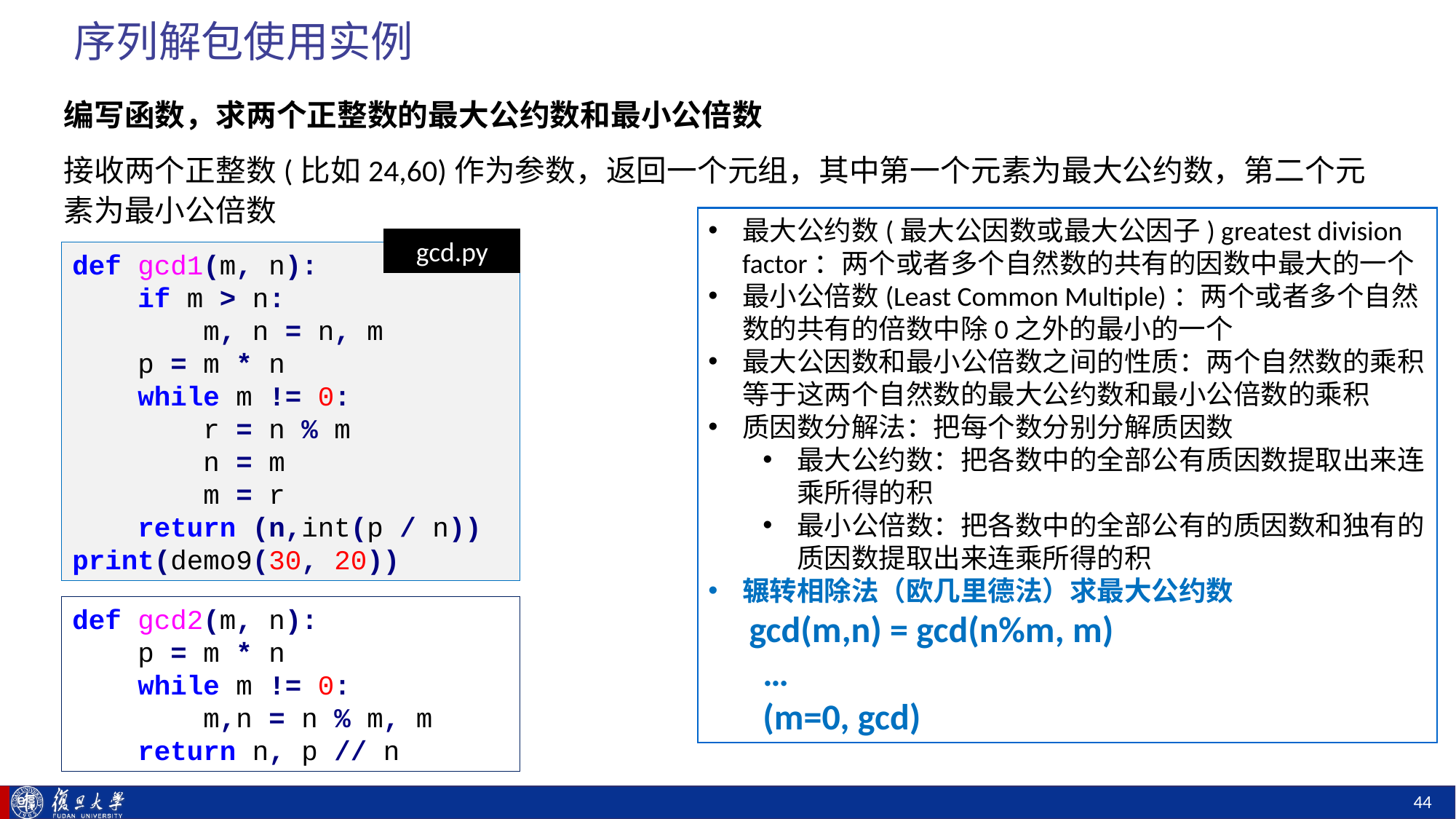

# 序列解包使用实例
编写函数，求两个正整数的最大公约数和最小公倍数
接收两个正整数(比如24,60)作为参数，返回一个元组，其中第一个元素为最大公约数，第二个元素为最小公倍数
最大公约数(最大公因数或最大公因子) greatest division factor：两个或者多个自然数的共有的因数中最大的一个
最小公倍数(Least Common Multiple)：两个或者多个自然数的共有的倍数中除0之外的最小的一个
最大公因数和最小公倍数之间的性质：两个自然数的乘积等于这两个自然数的最大公约数和最小公倍数的乘积
质因数分解法：把每个数分别分解质因数
最大公约数：把各数中的全部公有质因数提取出来连乘所得的积
最小公倍数：把各数中的全部公有的质因数和独有的质因数提取出来连乘所得的积
辗转相除法（欧几里德法）求最大公约数
     gcd(m,n) = gcd(n%m, m)
…
(m=0, gcd)
gcd.py
def gcd1(m, n):
    if m > n:
        m, n = n, m
    p = m * n
    while m != 0:
        r = n % m
        n = m
        m = r
    return (n,int(p / n))
print(demo9(30, 20))
def gcd2(m, n):
    p = m * n
    while m != 0:
        m,n = n % m, m
    return n, p // n